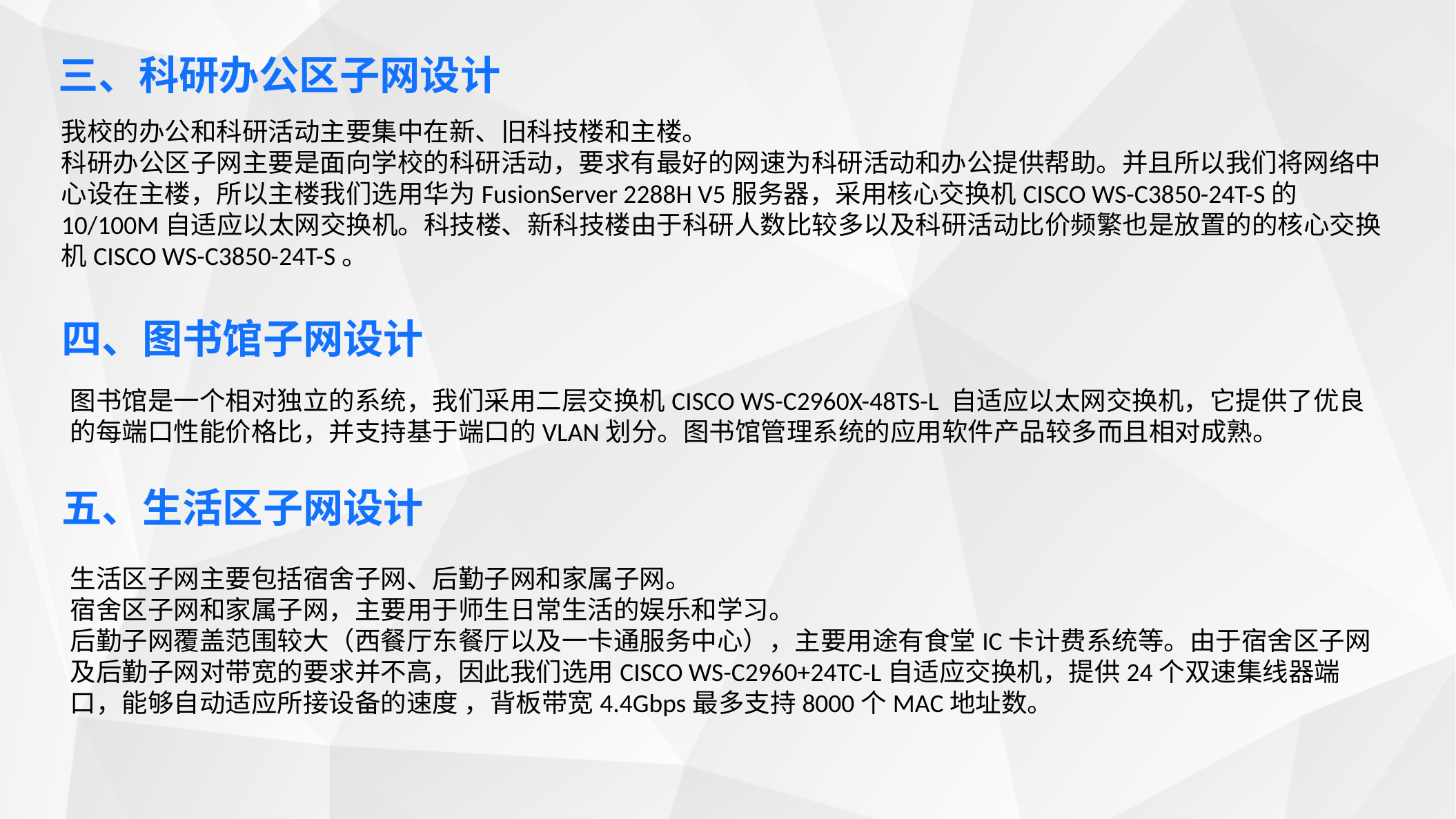

三、科研办公区子网设计
我校的办公和科研活动主要集中在新、旧科技楼和主楼。
科研办公区子网主要是面向学校的科研活动，要求有最好的网速为科研活动和办公提供帮助。并且所以我们将网络中心设在主楼，所以主楼我们选用华为FusionServer 2288H V5服务器，采用核心交换机CISCO WS-C3850-24T-S的10/100M自适应以太网交换机。科技楼、新科技楼由于科研人数比较多以及科研活动比价频繁也是放置的的核心交换机CISCO WS-C3850-24T-S。
四、图书馆子网设计
图书馆是一个相对独立的系统，我们采用二层交换机CISCO WS-C2960X-48TS-L 自适应以太网交换机，它提供了优良的每端口性能价格比，并支持基于端口的VLAN划分。图书馆管理系统的应用软件产品较多而且相对成熟。
五、生活区子网设计
生活区子网主要包括宿舍子网、后勤子网和家属子网。
宿舍区子网和家属子网，主要用于师生日常生活的娱乐和学习。
后勤子网覆盖范围较大（西餐厅东餐厅以及一卡通服务中心），主要用途有食堂IC卡计费系统等。由于宿舍区子网及后勤子网对带宽的要求并不高，因此我们选用CISCO WS-C2960+24TC-L自适应交换机，提供24个双速集线器端口，能够自动适应所接设备的速度 ，背板带宽4.4Gbps最多支持8000个MAC地址数。